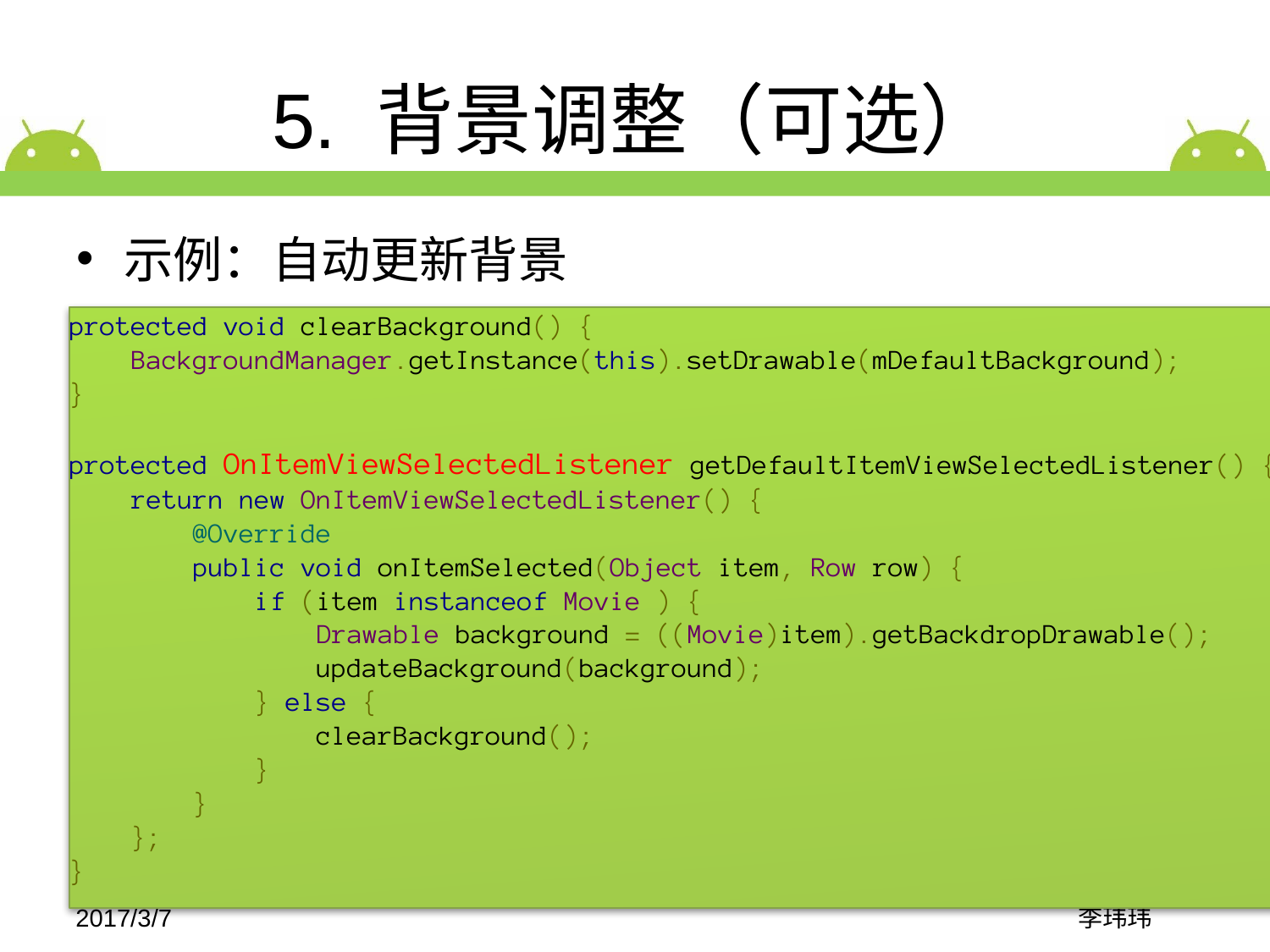

# 5. 背景调整（可选）
示例：自动更新背景
protected void clearBackground() {
    BackgroundManager.getInstance(this).setDrawable(mDefaultBackground);
}
protected OnItemViewSelectedListener getDefaultItemViewSelectedListener() {
    return new OnItemViewSelectedListener() {
        @Override
        public void onItemSelected(Object item, Row row) {
            if (item instanceof Movie ) {
                Drawable background = ((Movie)item).getBackdropDrawable();
                updateBackground(background);
            } else {
                clearBackground();
            }
        }
    };
}